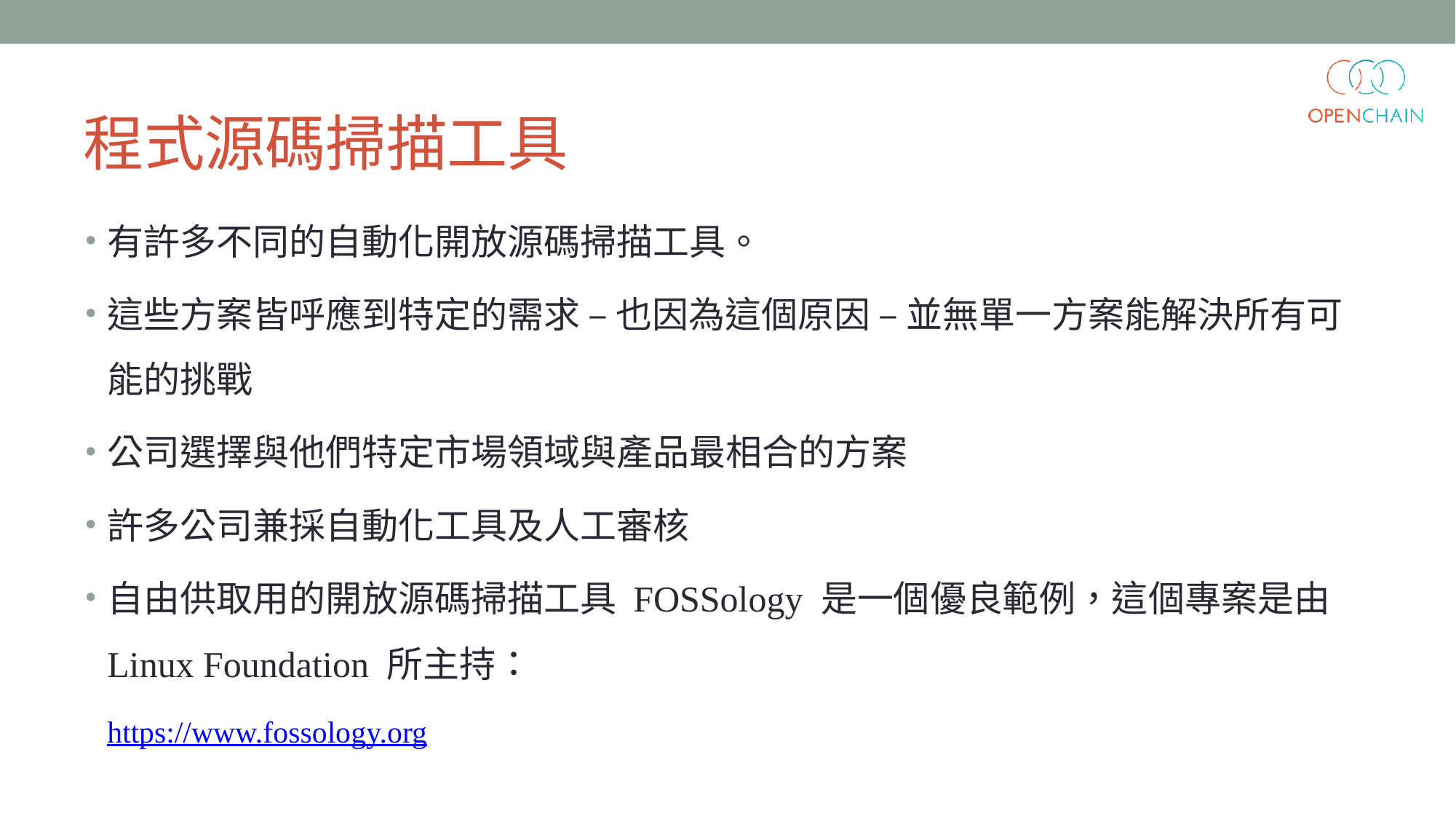

# 程式源碼掃描工具
有許多不同的自動化開放源碼掃描工具。
這些方案皆呼應到特定的需求 – 也因為這個原因 – 並無單一方案能解決所有可能的挑戰
公司選擇與他們特定市場領域與產品最相合的方案
許多公司兼採自動化工具及人工審核
自由供取用的開放源碼掃描工具 FOSSology 是一個優良範例，這個專案是由 Linux Foundation 所主持：
https://www.fossology.org